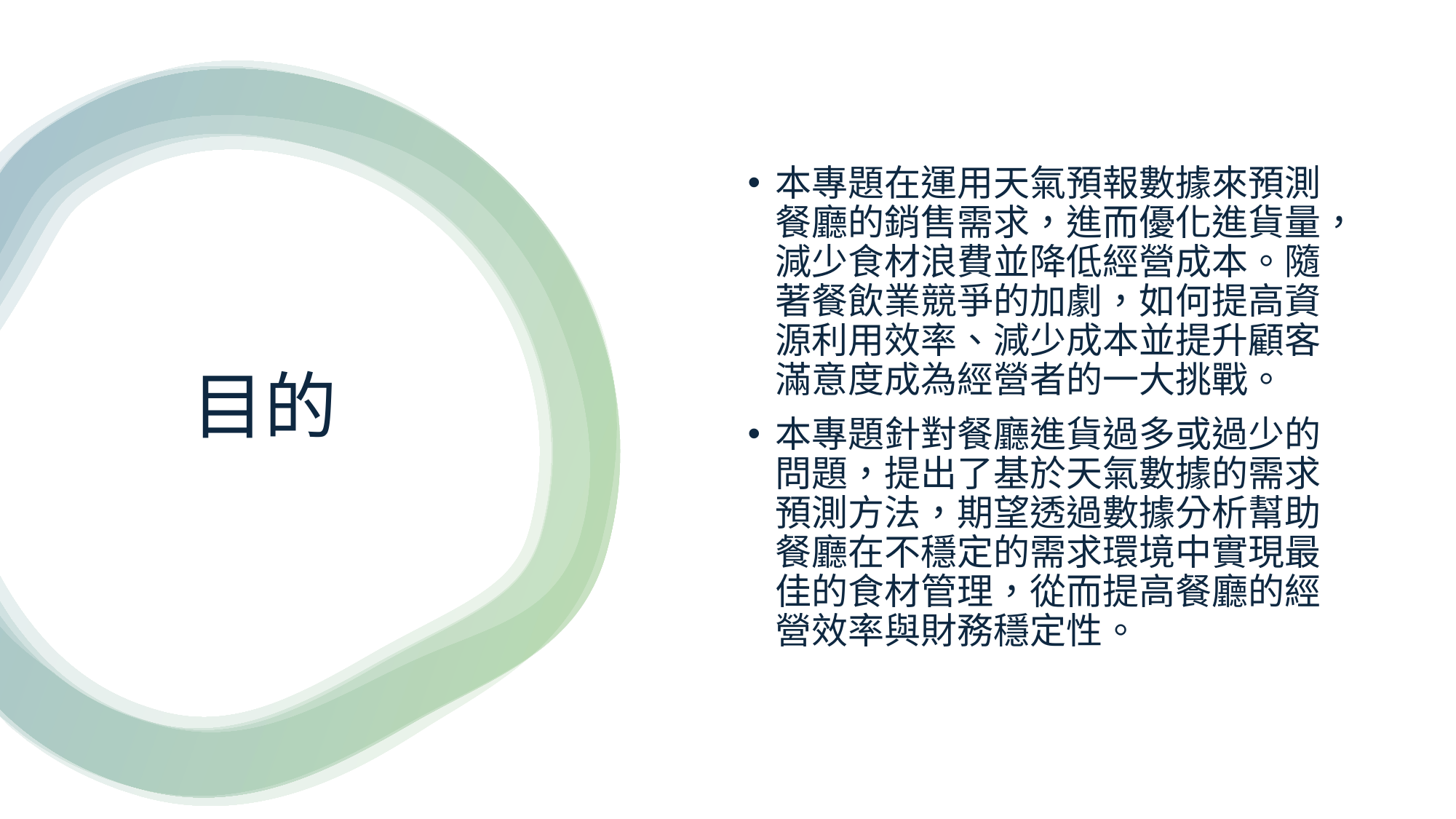

本專題在運用天氣預報數據來預測餐廳的銷售需求，進而優化進貨量，減少食材浪費並降低經營成本。隨著餐飲業競爭的加劇，如何提高資源利用效率、減少成本並提升顧客滿意度成為經營者的一大挑戰。
本專題針對餐廳進貨過多或過少的問題，提出了基於天氣數據的需求預測方法，期望透過數據分析幫助餐廳在不穩定的需求環境中實現最佳的食材管理，從而提高餐廳的經營效率與財務穩定性。
# 目的